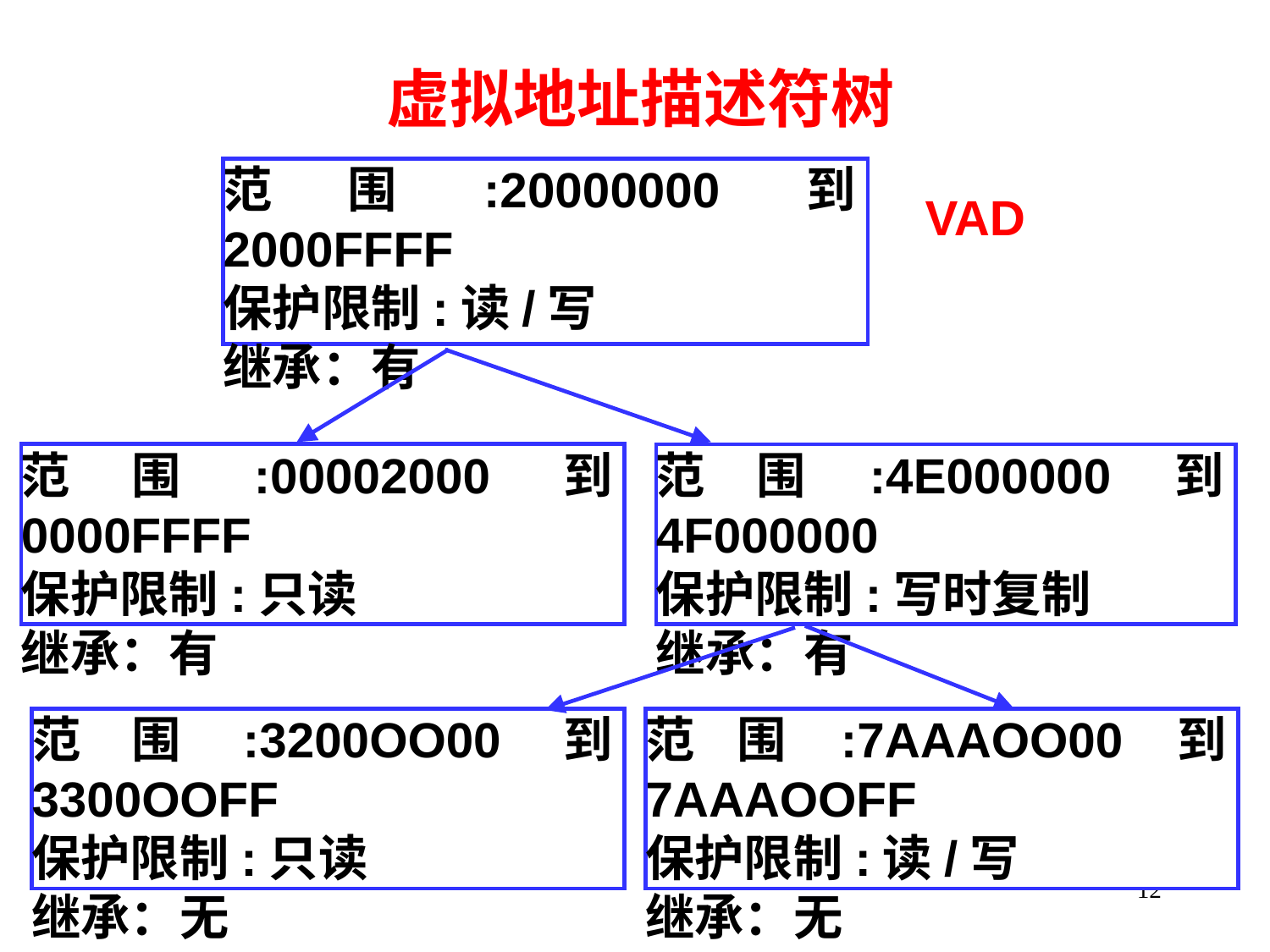

虚拟地址描述符树
范围:20000000到2000FFFF
保护限制:读/写
继承：有
VAD

范围:00002000到0000FFFF
保护限制:只读
继承：有
范围:4E000000到4F000000
保护限制:写时复制
继承：有

范围:3200OO00到3300OOFF
保护限制:只读
继承：无
范围:7AAAOO00到7AAAOOFF
保护限制:读/写
继承：无
12